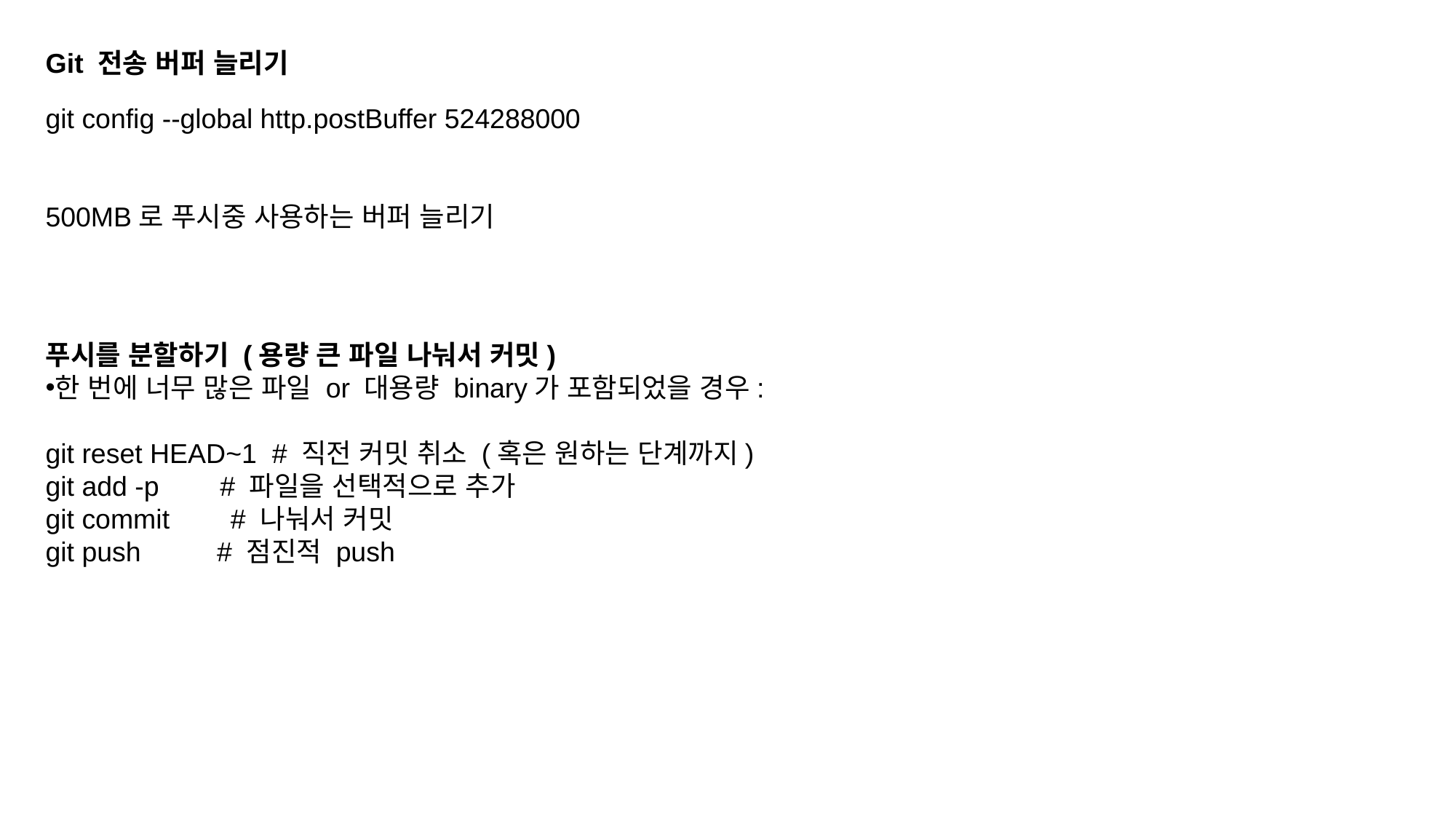

Git 전송 버퍼 늘리기
git config --global http.postBuffer 524288000

500MB로 푸시중 사용하는 버퍼 늘리기

푸시를 분할하기 (용량 큰 파일 나눠서 커밋)
한 번에 너무 많은 파일 or 대용량 binary가 포함되었을 경우:

git reset HEAD~1  # 직전 커밋 취소 (혹은 원하는 단계까지)
git add -p        # 파일을 선택적으로 추가
git commit        # 나눠서 커밋
git push          # 점진적 push